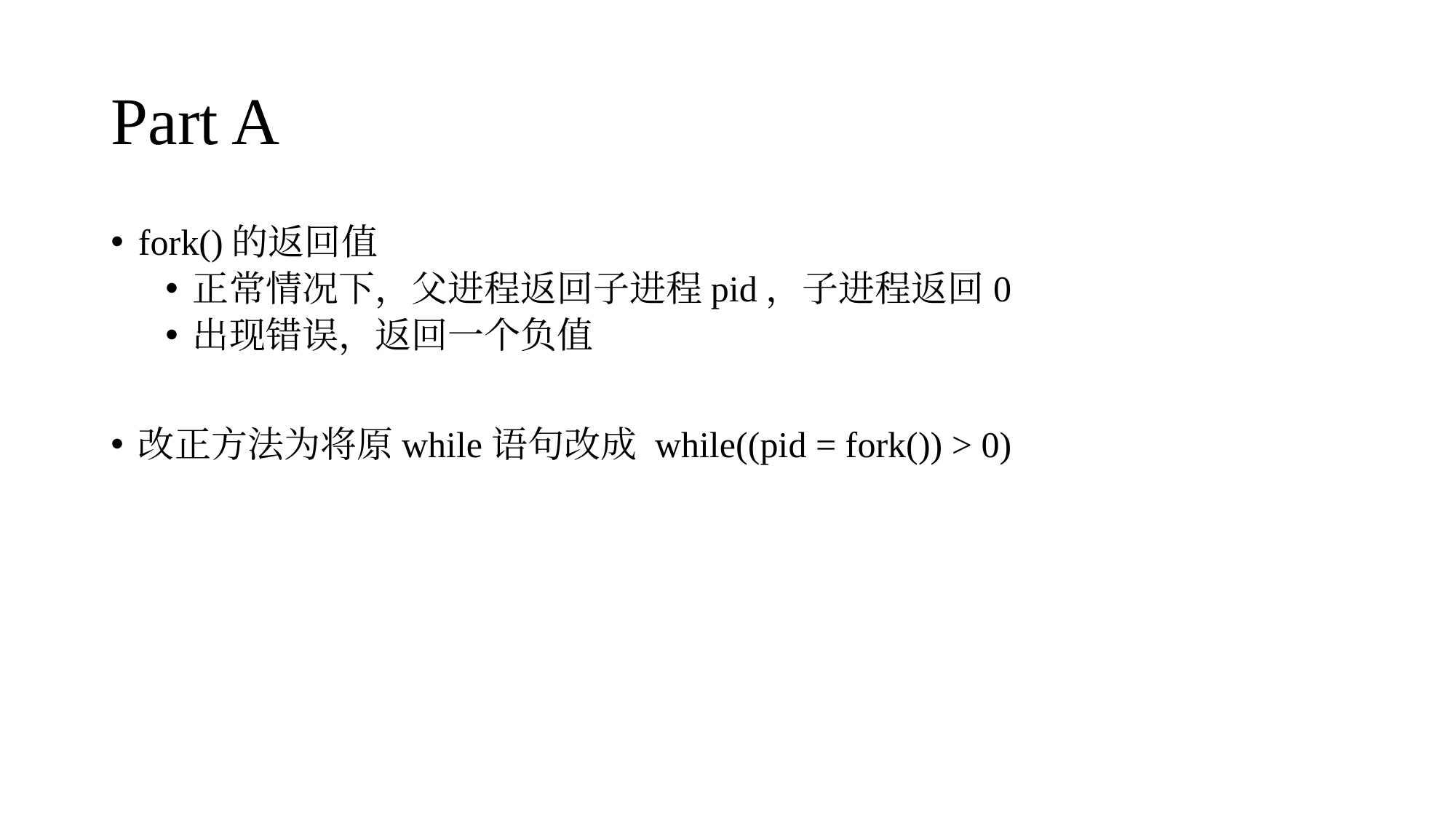

# Part A
fork()的返回值
正常情况下，父进程返回子进程pid，子进程返回0
出现错误，返回一个负值

改正方法为将原while语句改成 while((pid = fork()) > 0)